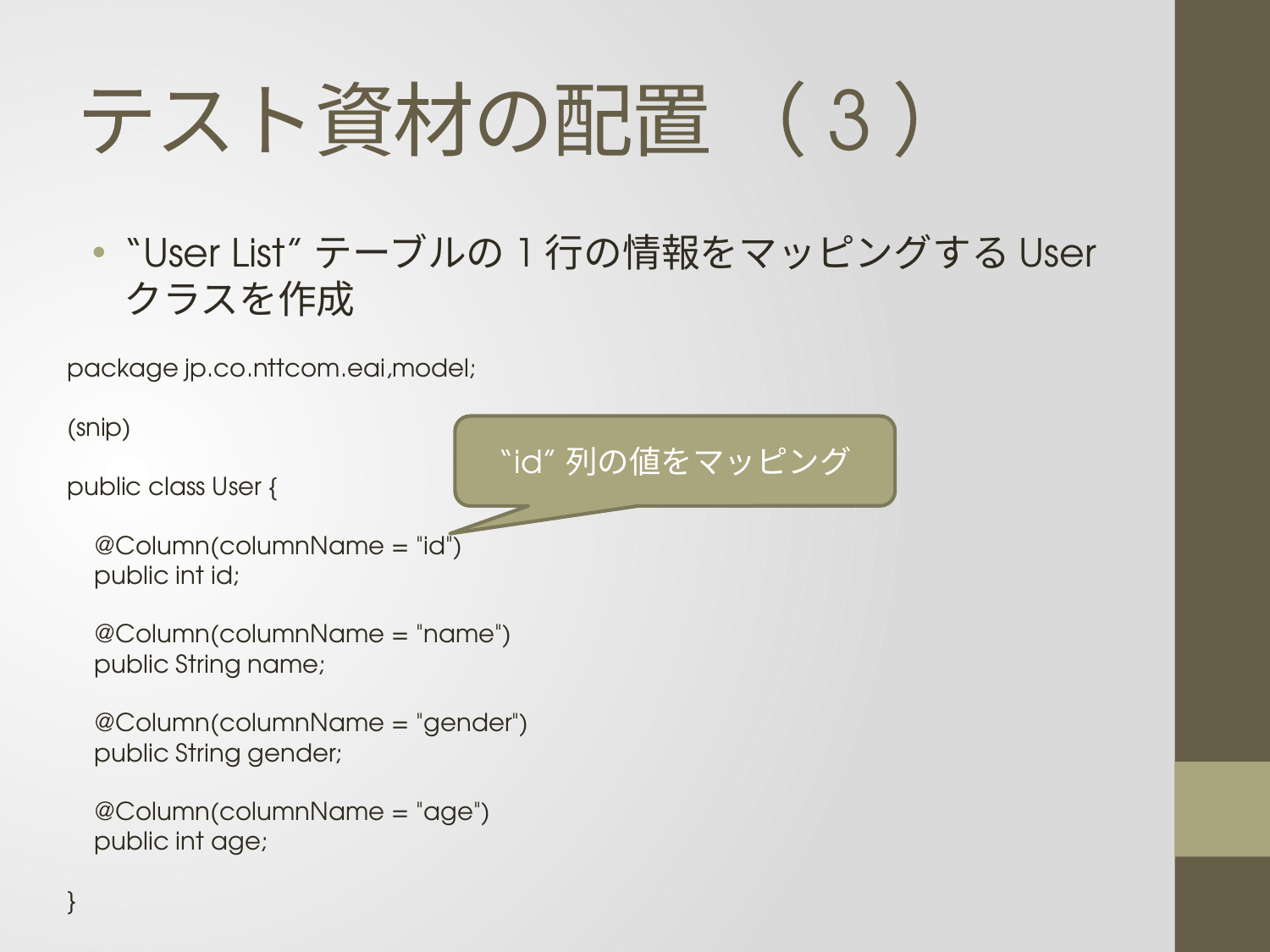

# テスト資材の配置 （3）
“User List”テーブルの1行の情報をマッピングするUserクラスを作成
package jp.co.nttcom.eai,model;

(snip)

public class User {

    @Column(columnName = "id")
    public int id;

    @Column(columnName = "name")
    public String name;

    @Column(columnName = "gender")
    public String gender;

    @Column(columnName = "age")
    public int age;

}
“id”列の値をマッピング